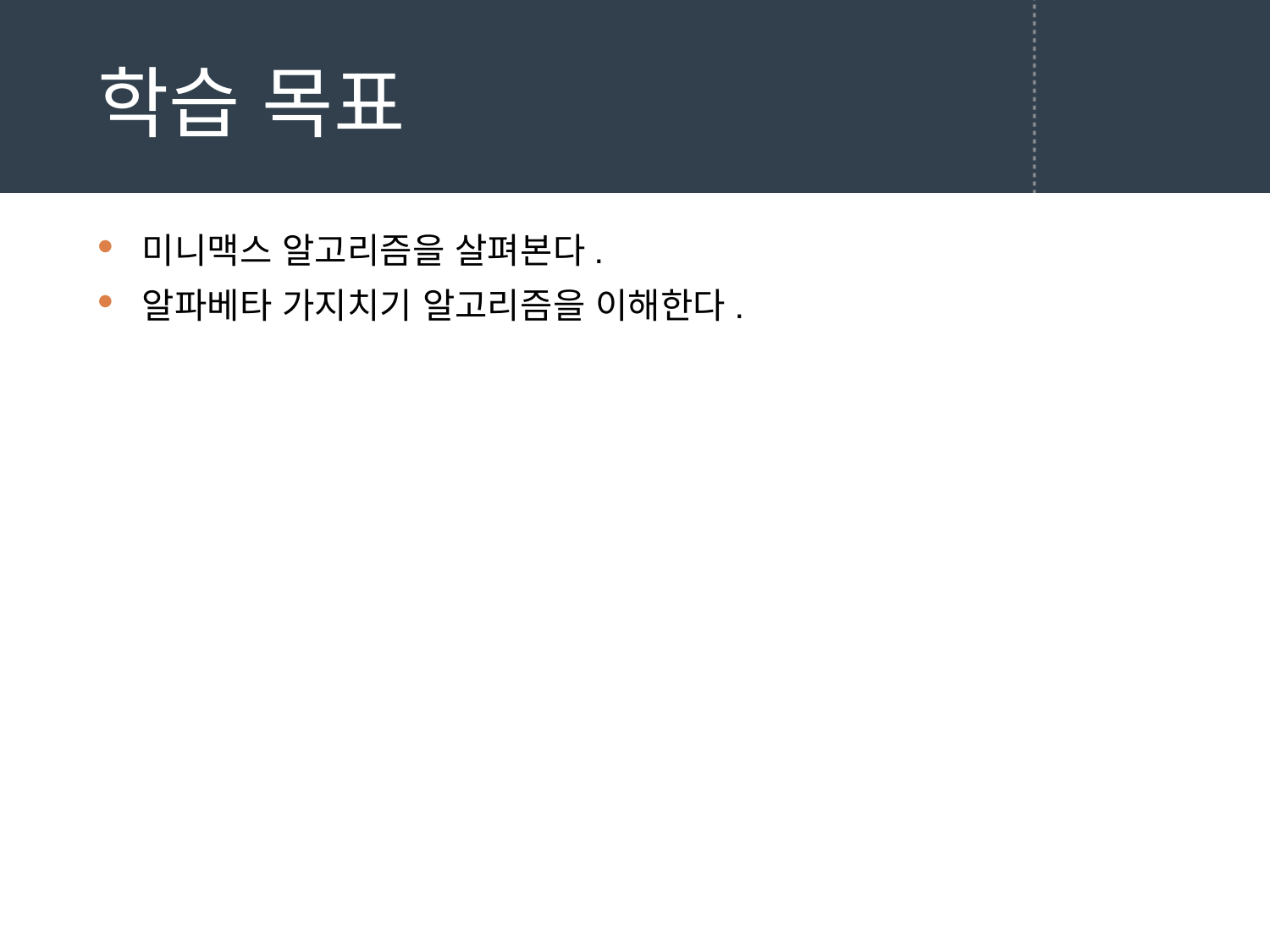

# 학습 목표
미니맥스 알고리즘을 살펴본다.
알파베타 가지치기 알고리즘을 이해한다.